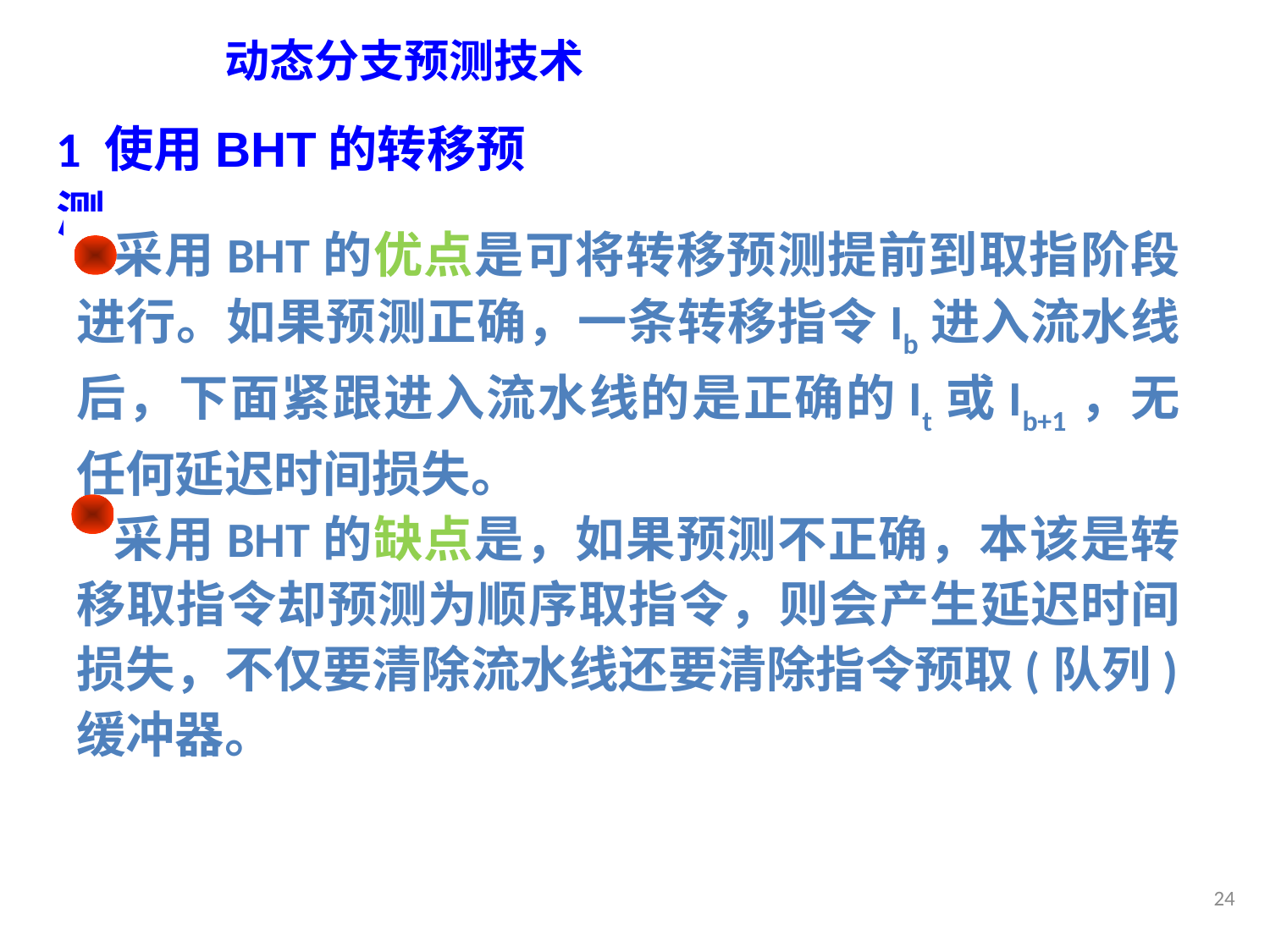

# 动态分支预测技术
1 使用BHT的转移预测
  采用BHT的优点是可将转移预测提前到取指阶段进行。如果预测正确，一条转移指令Ib进入流水线后，下面紧跟进入流水线的是正确的It或Ib+1，无任何延迟时间损失。
  采用BHT的缺点是，如果预测不正确，本该是转移取指令却预测为顺序取指令，则会产生延迟时间损失，不仅要清除流水线还要清除指令预取(队列)缓冲器。

24